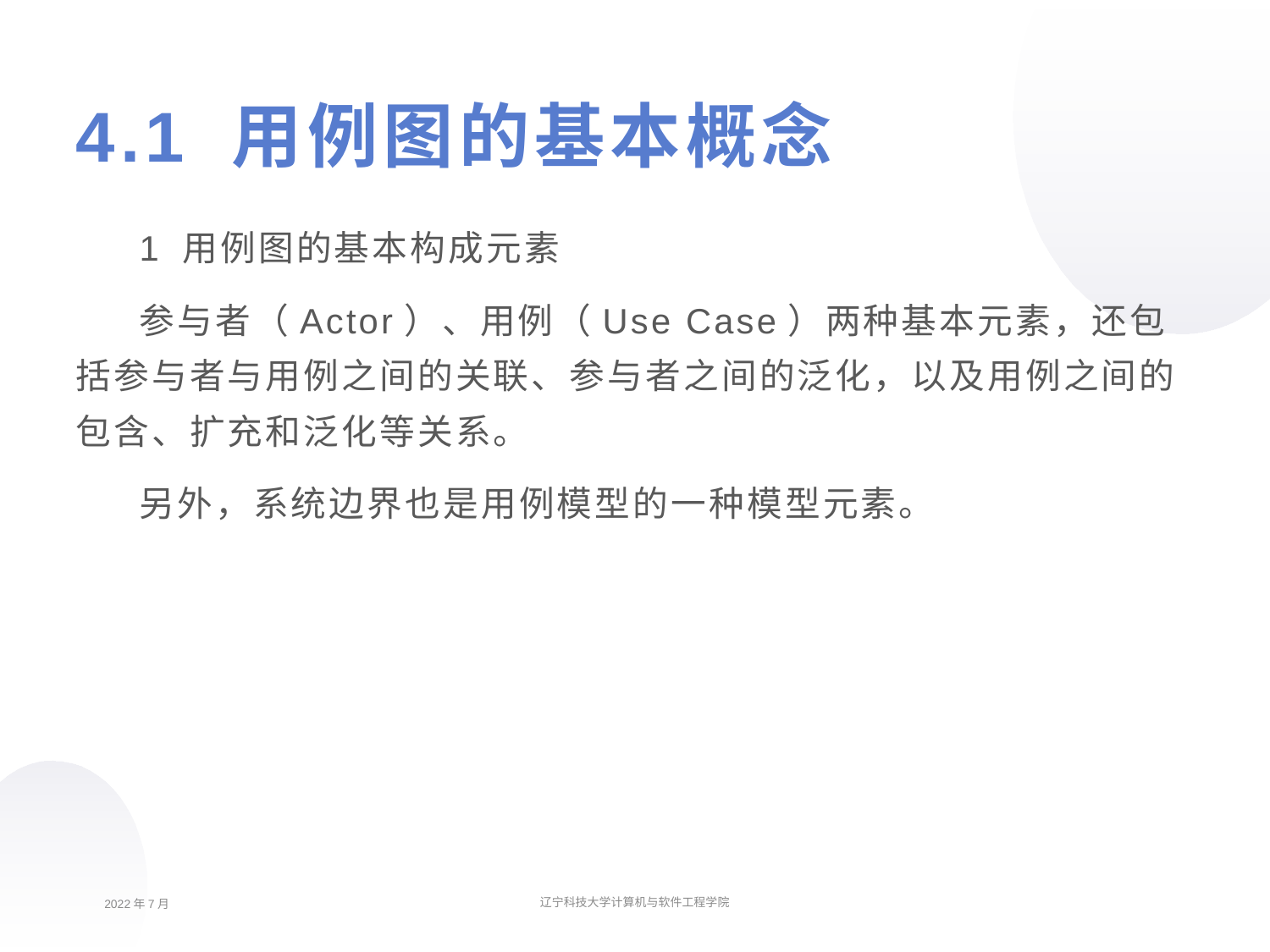

4.1 用例图的基本概念
1 用例图的基本构成元素
参与者（Actor）、用例（Use Case）两种基本元素，还包括参与者与用例之间的关联、参与者之间的泛化，以及用例之间的包含、扩充和泛化等关系。
另外，系统边界也是用例模型的一种模型元素。

2022年7月
辽宁科技大学计算机与软件工程学院
4